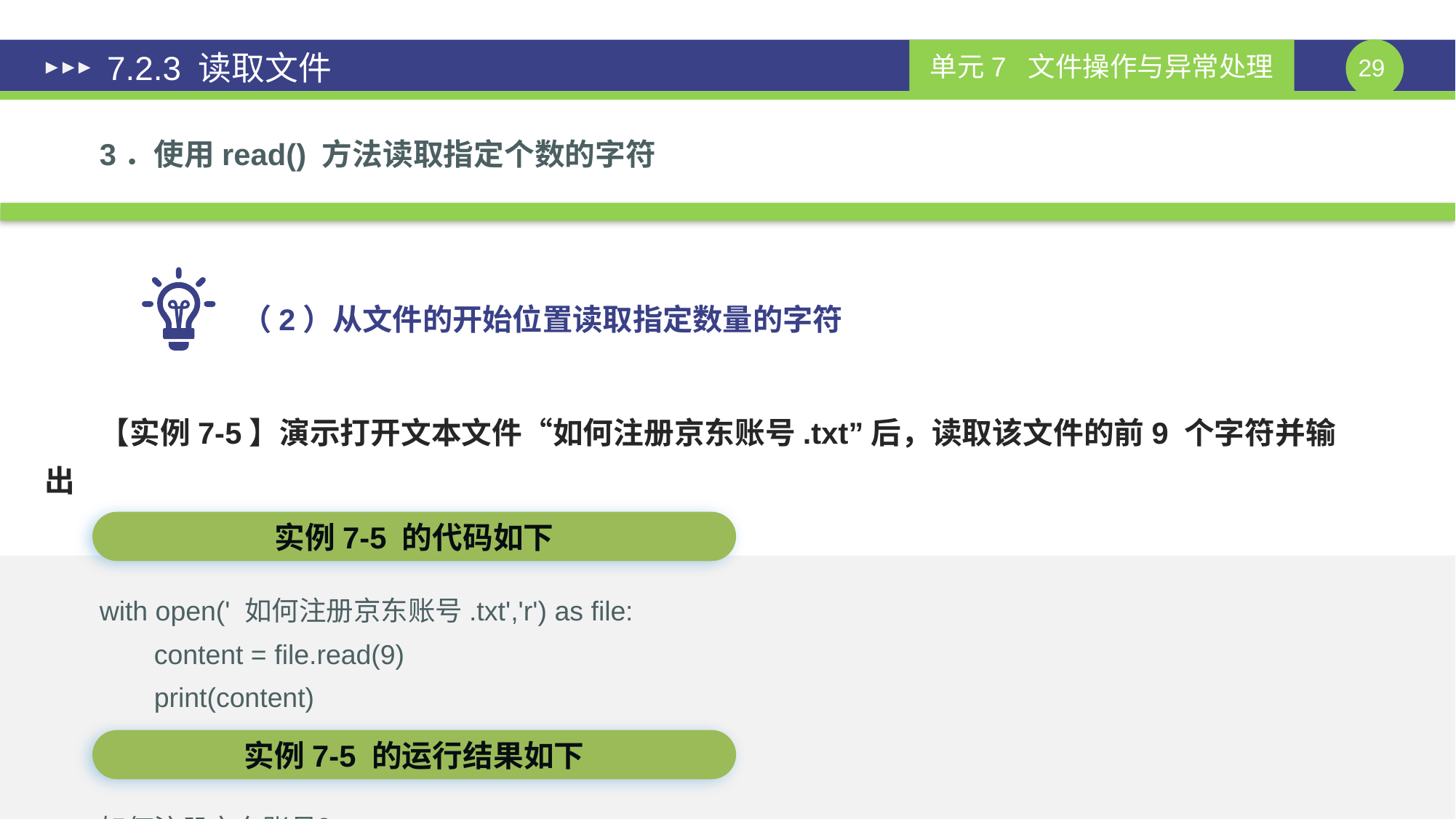

# 7.2.3 读取文件
3．使用read() 方法读取指定个数的字符

（2）从文件的开始位置读取指定数量的字符
【实例7-5】演示打开文本文件“如何注册京东账号.txt”后，读取该文件的前9 个字符并输出
实例7-5 的代码如下

with open(' 如何注册京东账号.txt','r') as file:
	content = file.read(9)
	print(content)
实例7-5 的运行结果如下
如何注册京东账号？